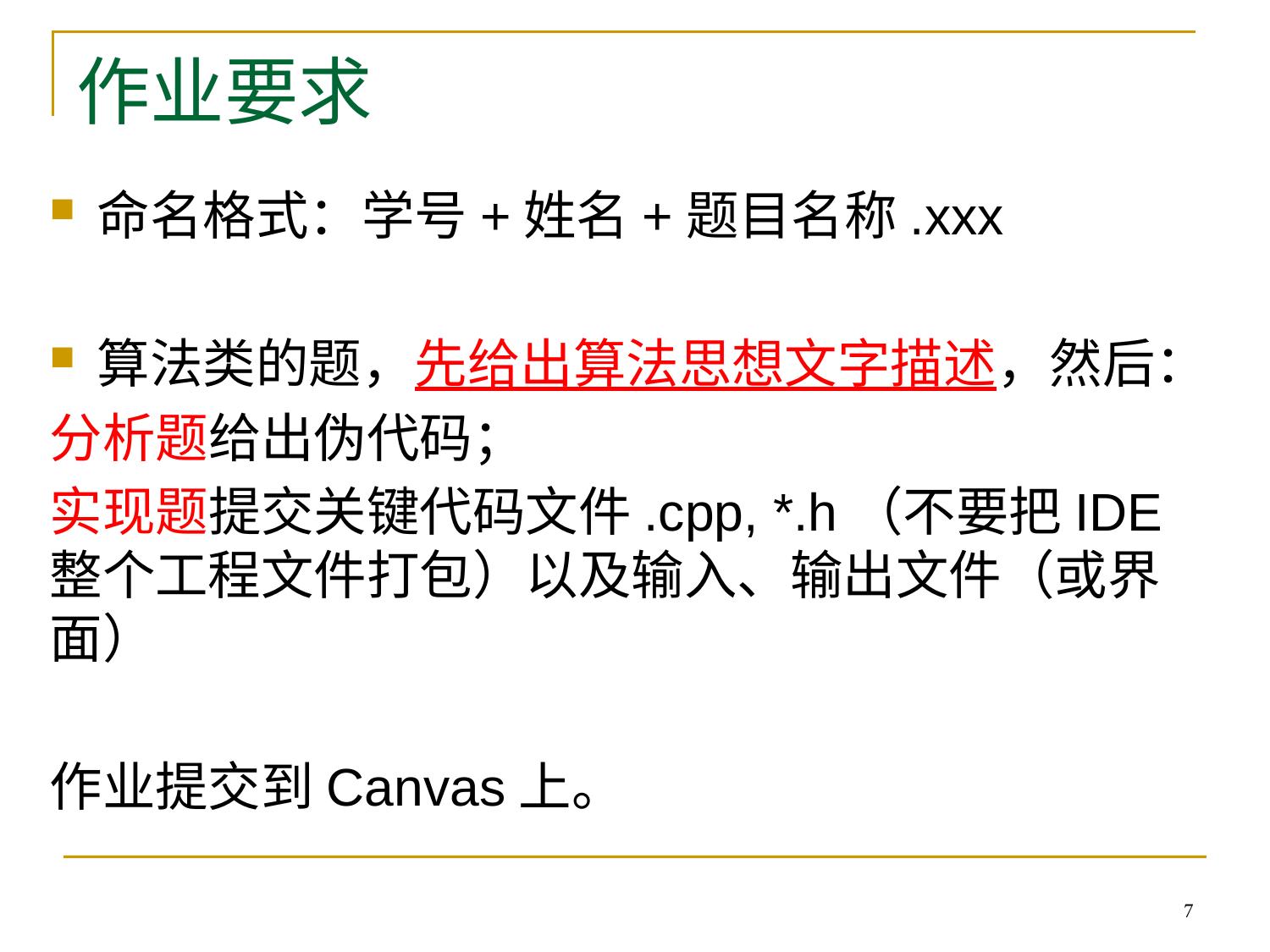

# 作业要求
命名格式：学号+姓名+题目名称.xxx

算法类的题，先给出算法思想文字描述，然后：
分析题给出伪代码；
实现题提交关键代码文件.cpp, *.h（不要把IDE整个工程文件打包）以及输入、输出文件（或界面）

作业提交到Canvas上。

7